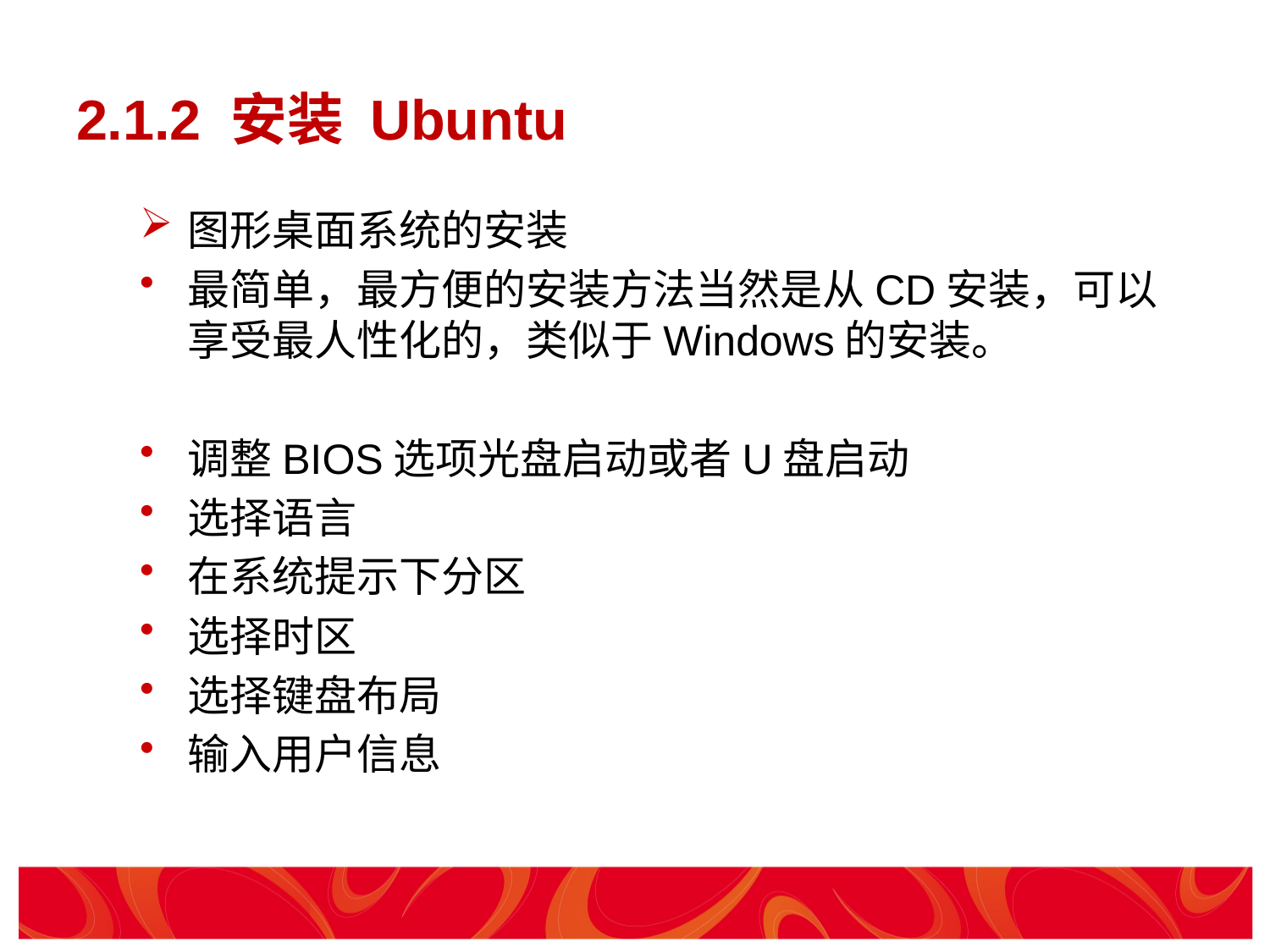

# 2.1.2 安装 Ubuntu
图形桌面系统的安装
最简单，最方便的安装方法当然是从CD安装，可以享受最人性化的，类似于Windows的安装。

调整BIOS选项光盘启动或者U盘启动
选择语言
在系统提示下分区
选择时区
选择键盘布局
输入用户信息